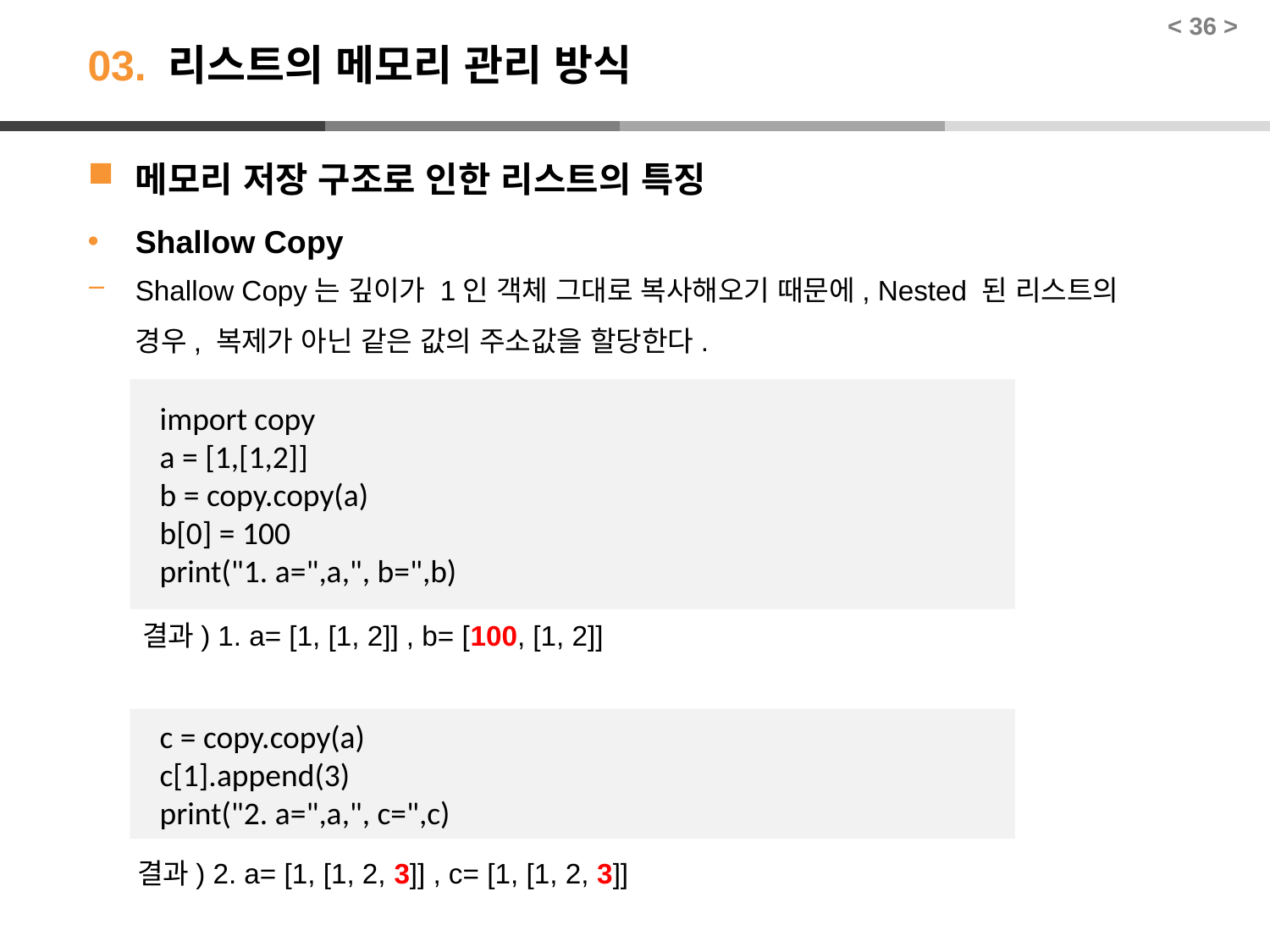

< 36 >
# 03. 리스트의 메모리 관리 방식
메모리 저장 구조로 인한 리스트의 특징
Shallow Copy
Shallow Copy는 깊이가 1인 객체 그대로 복사해오기 때문에, Nested 된 리스트의 경우, 복제가 아닌 같은 값의 주소값을 할당한다.

import copy
a = [1,[1,2]]
b = copy.copy(a)
b[0] = 100
print("1. a=",a,", b=",b)
결과) 1. a= [1, [1, 2]] , b= [100, [1, 2]]
c = copy.copy(a)
c[1].append(3)
print("2. a=",a,", c=",c)
결과) 2. a= [1, [1, 2, 3]] , c= [1, [1, 2, 3]]